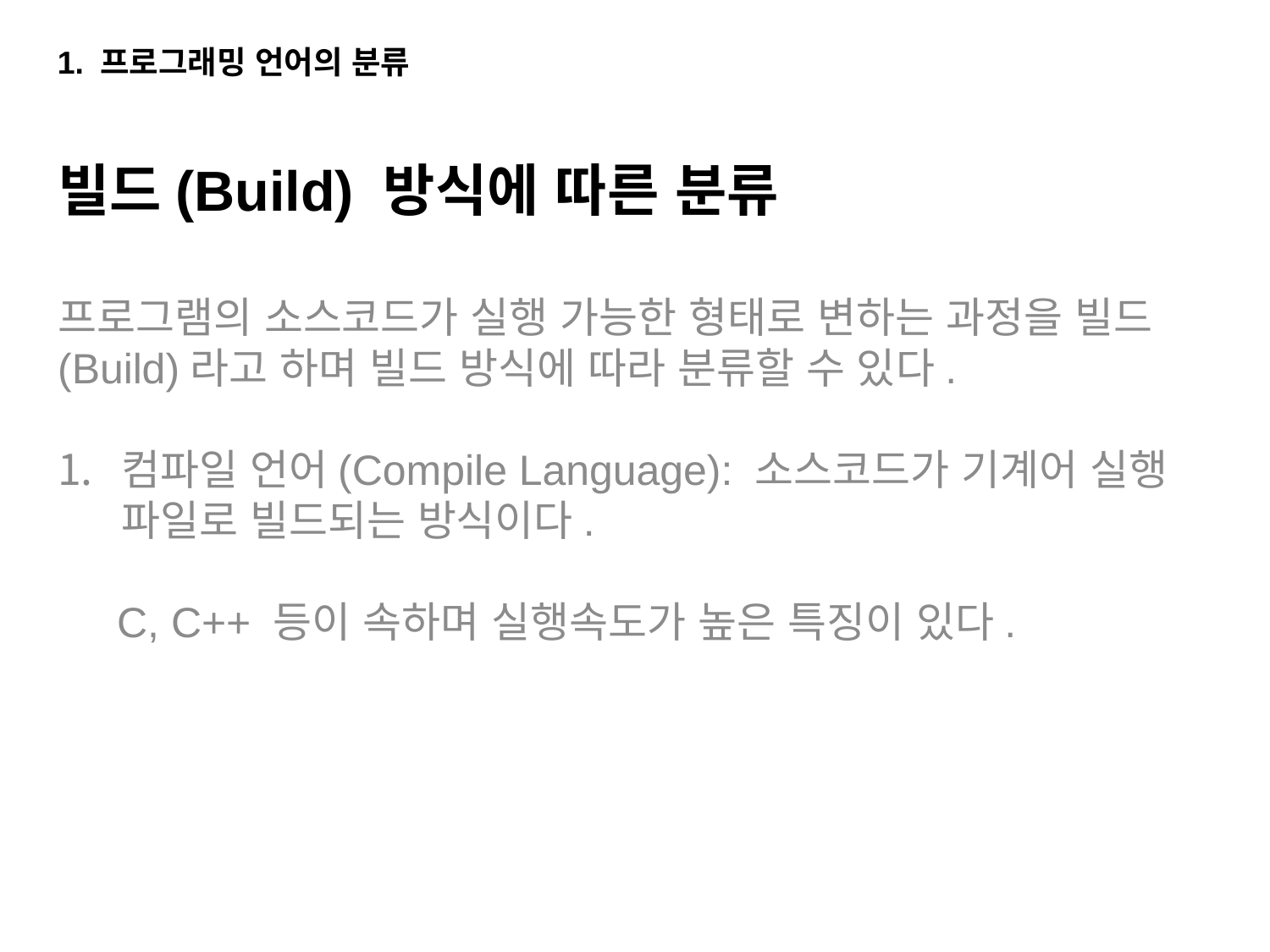

1. 프로그래밍 언어의 분류
빌드(Build) 방식에 따른 분류

프로그램의 소스코드가 실행 가능한 형태로 변하는 과정을 빌드(Build)라고 하며 빌드 방식에 따라 분류할 수 있다.

컴파일 언어(Compile Language): 소스코드가 기계어 실행 파일로 빌드되는 방식이다.

     C, C++ 등이 속하며 실행속도가 높은 특징이 있다.